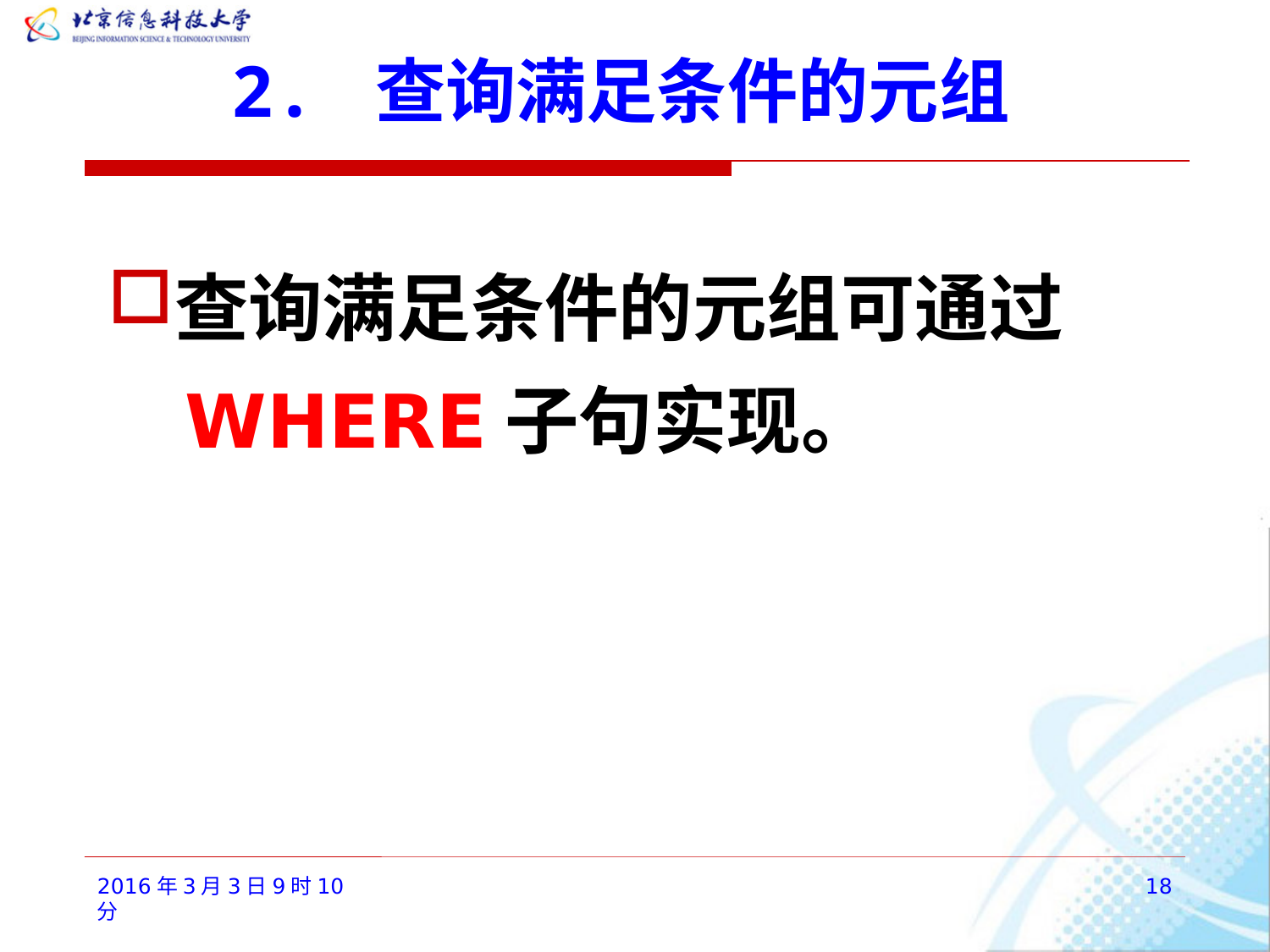

# 2. 查询满足条件的元组
查询满足条件的元组可通过
   WHERE子句实现。

2016年3月3日9时10分
18